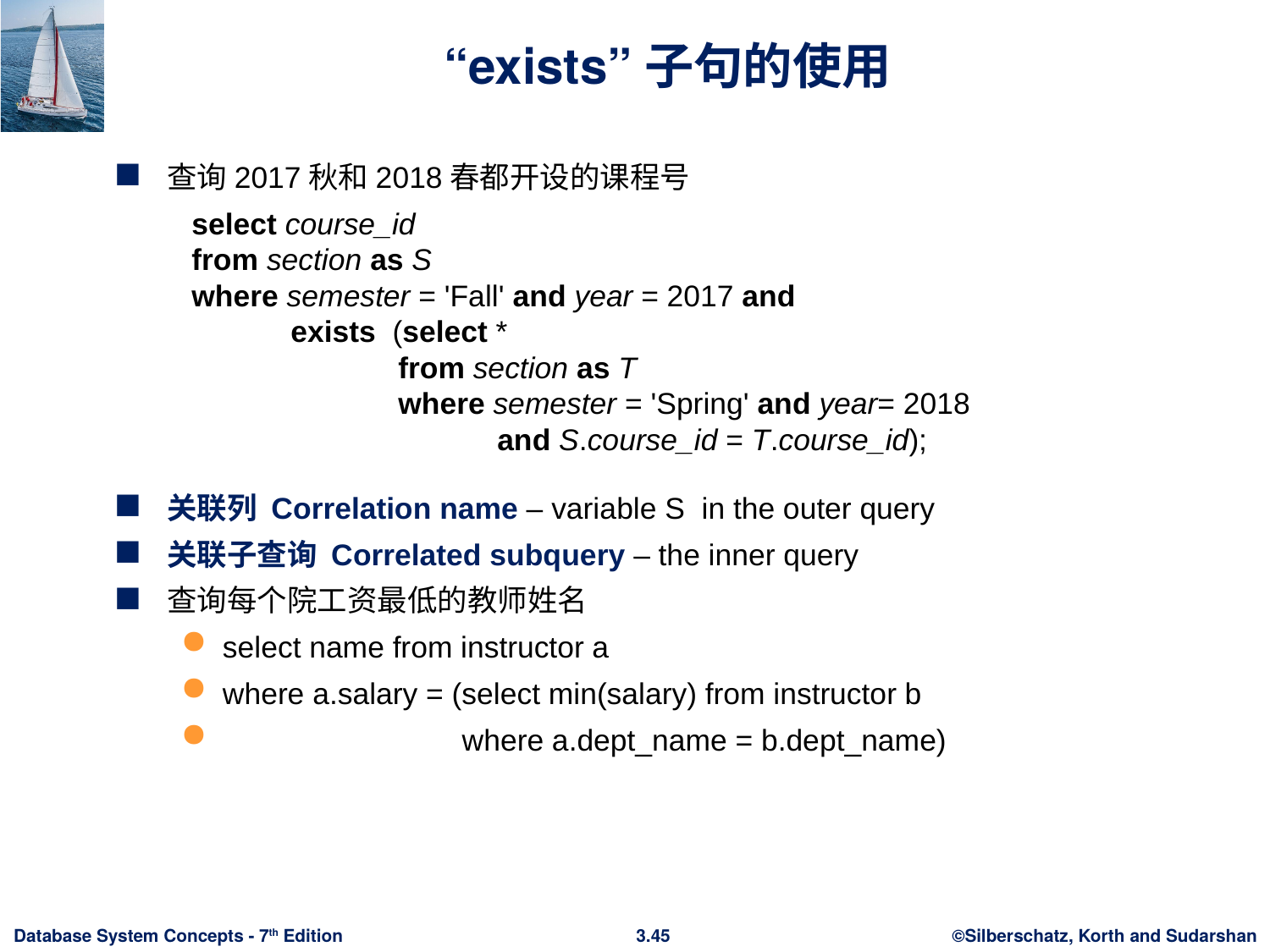

# “exists”子句的使用
查询2017秋和2018春都开设的课程号
	   select course_id
   from section as S
   where semester = 'Fall' and year = 2017 and
               exists  (select *
                            from section as T
                            where semester = 'Spring' and year= 2018
                                        and S.course_id = T.course_id);

关联列 Correlation name – variable S  in the outer query
关联子查询 Correlated subquery – the inner query
查询每个院工资最低的教师姓名
select name from instructor a
where a.salary = (select min(salary) from instructor b
                             where a.dept_name = b.dept_name)